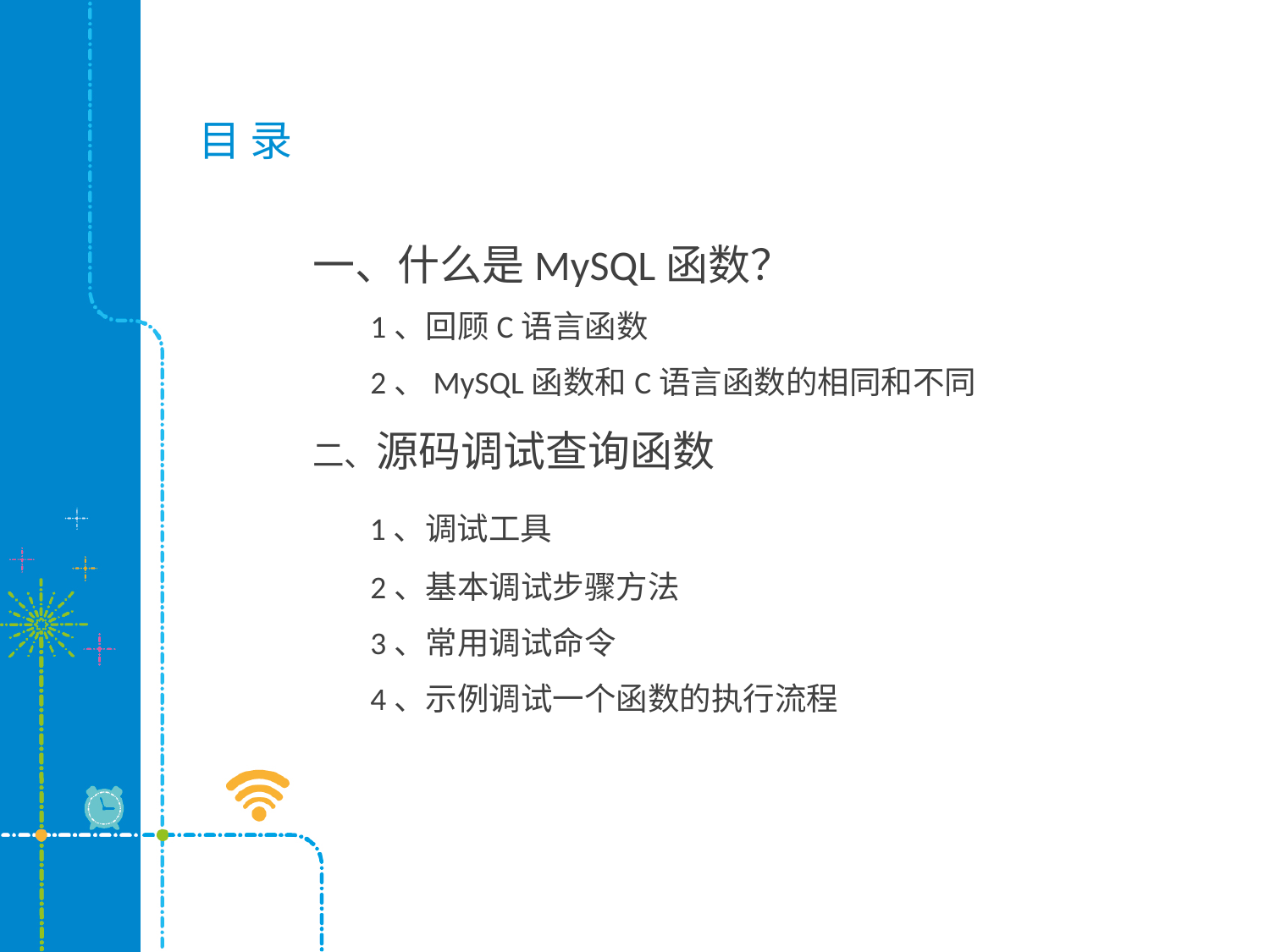

# 目 录
一、什么是MySQL函数？
        1、回顾C语言函数
        2、MySQL函数和C语言函数的相同和不同
二、源码调试查询函数
      1、调试工具
        2、基本调试步骤方法
        3、常用调试命令
        4、示例调试一个函数的执行流程